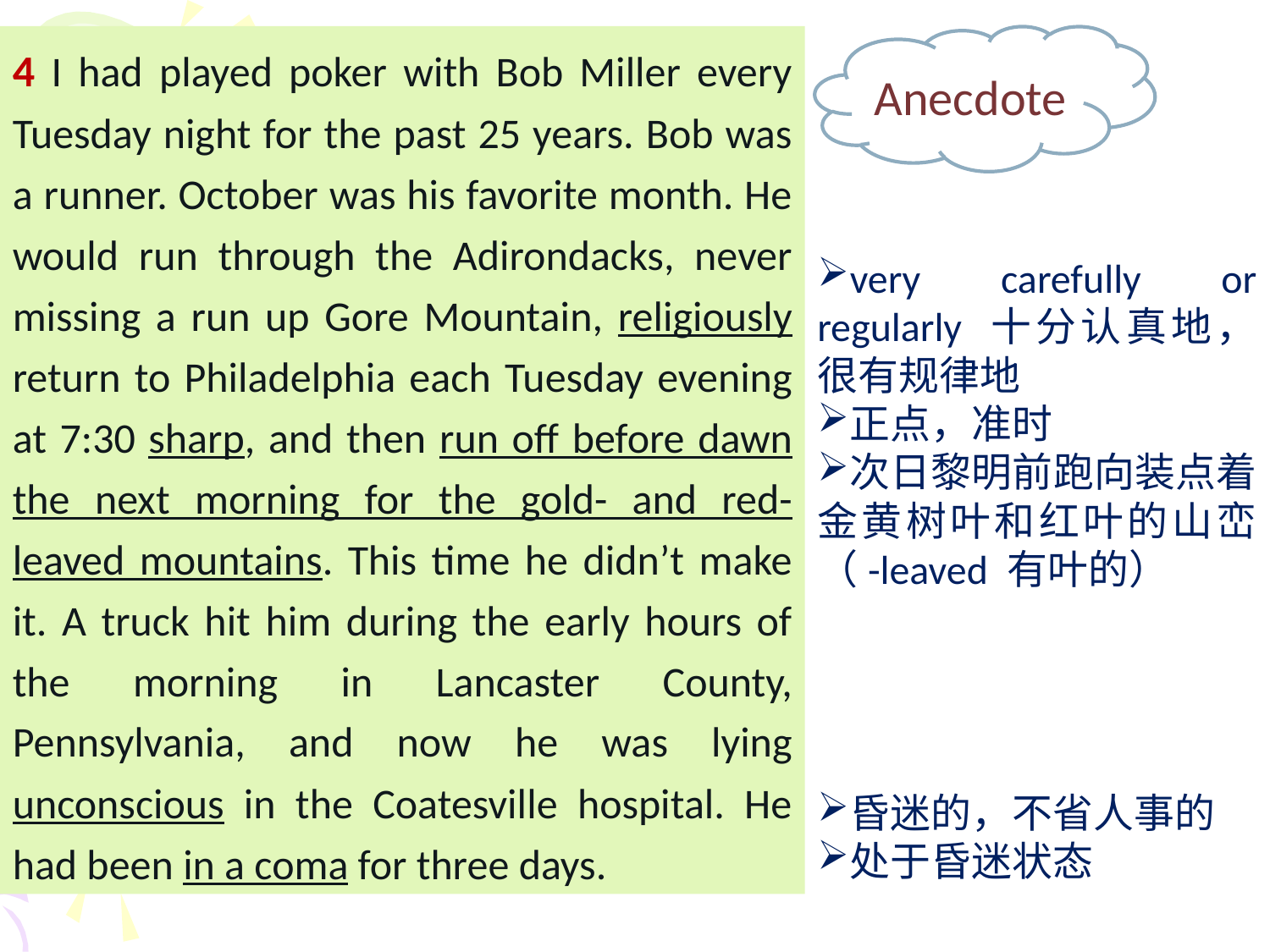

Anecdote
4 I had played poker with Bob Miller every Tuesday night for the past 25 years. Bob was a runner. October was his favorite month. He would run through the Adirondacks, never missing a run up Gore Mountain, religiously return to Philadelphia each Tuesday evening at 7:30 sharp, and then run off before dawn the next morning for the gold- and red-leaved mountains. This time he didn’t make it. A truck hit him during the early hours of the morning in Lancaster County, Pennsylvania, and now he was lying unconscious in the Coatesville hospital. He had been in a coma for three days.
very carefully or regularly 十分认真地，很有规律地
正点，准时
次日黎明前跑向装点着金黄树叶和红叶的山峦 （-leaved 有叶的）

昏迷的，不省人事的
处于昏迷状态